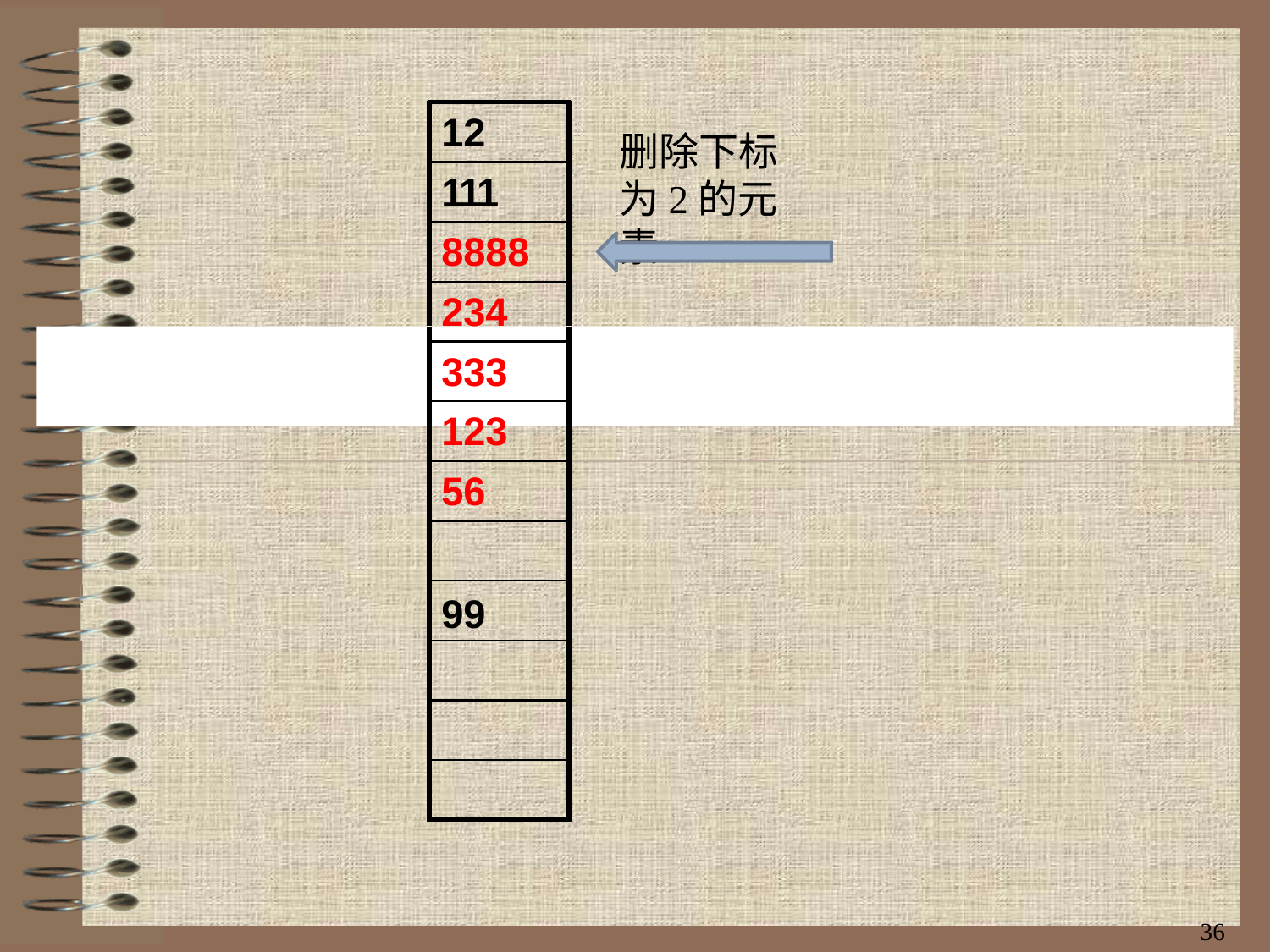

12
删除下标 为2的元素

111
8888
234
333
123
56

99

36